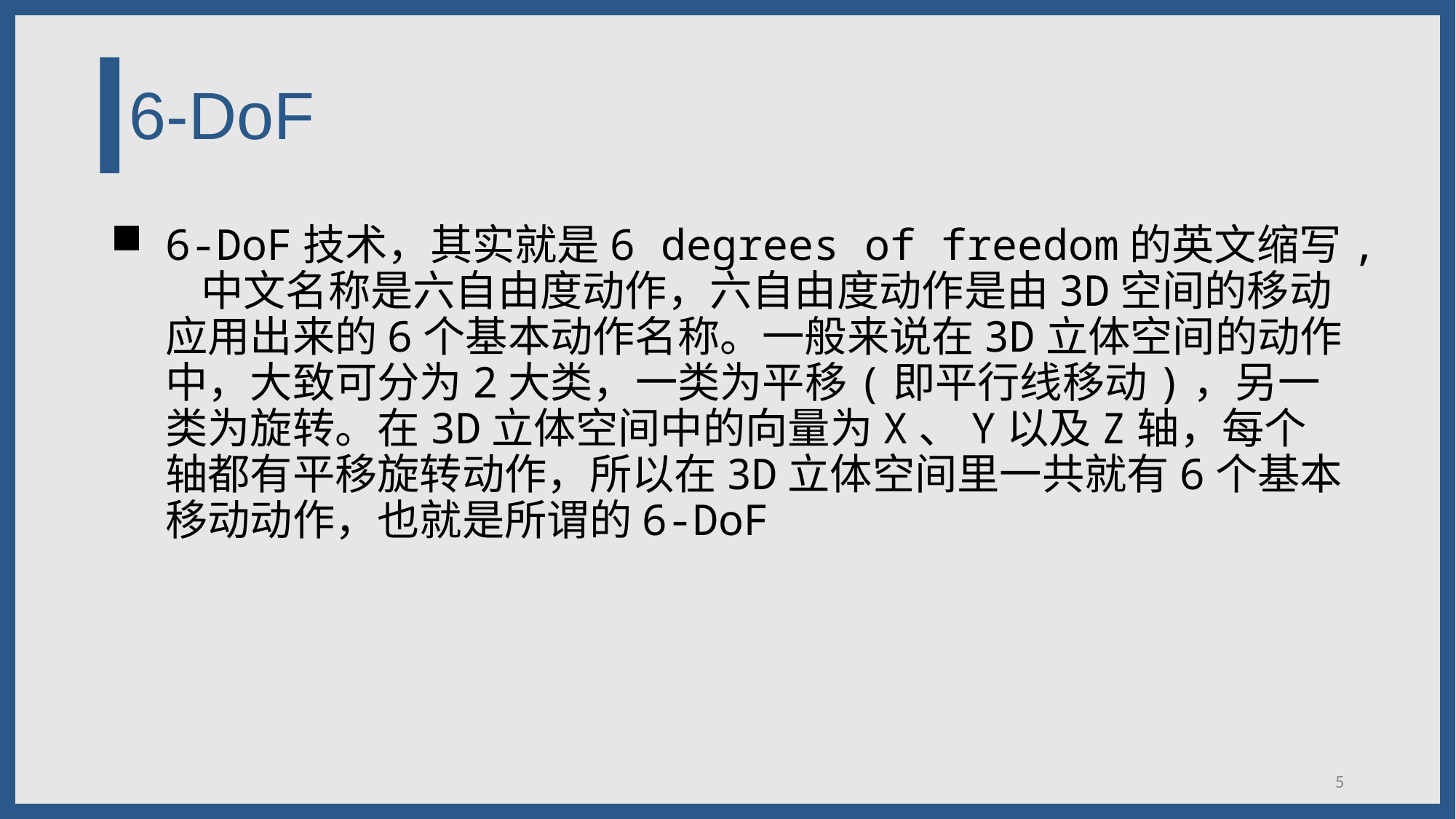

# 6-DoF
6-DoF技术，其实就是6 degrees of freedom的英文缩写, 中文名称是六自由度动作，六自由度动作是由3D空间的移动应用出来的6个基本动作名称。一般来说在3D立体空间的动作中，大致可分为2大类，一类为平移(即平行线移动)，另一类为旋转。在3D立体空间中的向量为X、Y以及Z轴，每个轴都有平移旋转动作，所以在3D立体空间里一共就有6个基本移动动作，也就是所谓的6-DoF
5